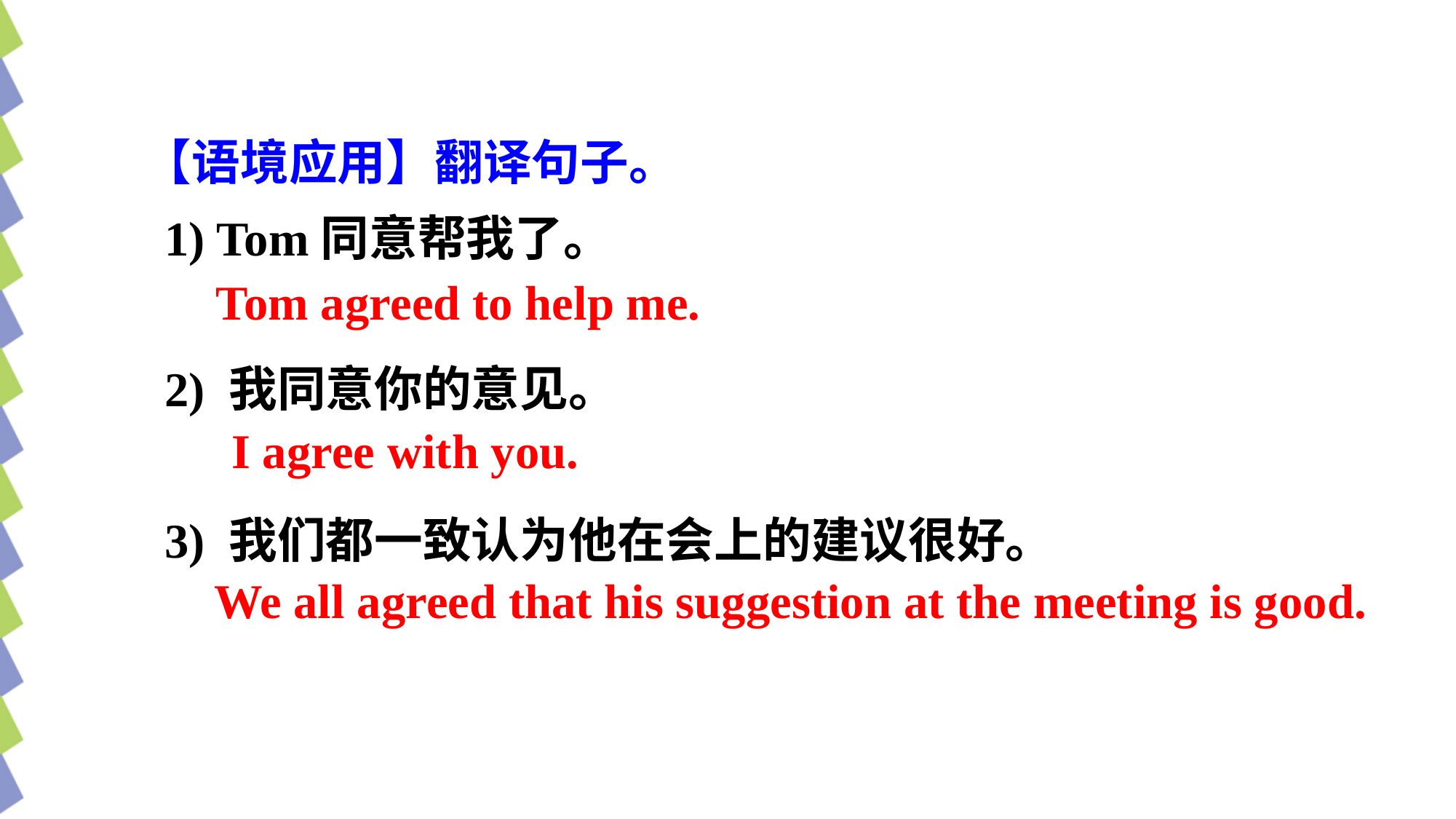

【语境应用】翻译句子。
1) Tom同意帮我了。

2) 我同意你的意见。

3) 我们都一致认为他在会上的建议很好。

Tom agreed to help me.
I agree with you.
We all agreed that his suggestion at the meeting is good.